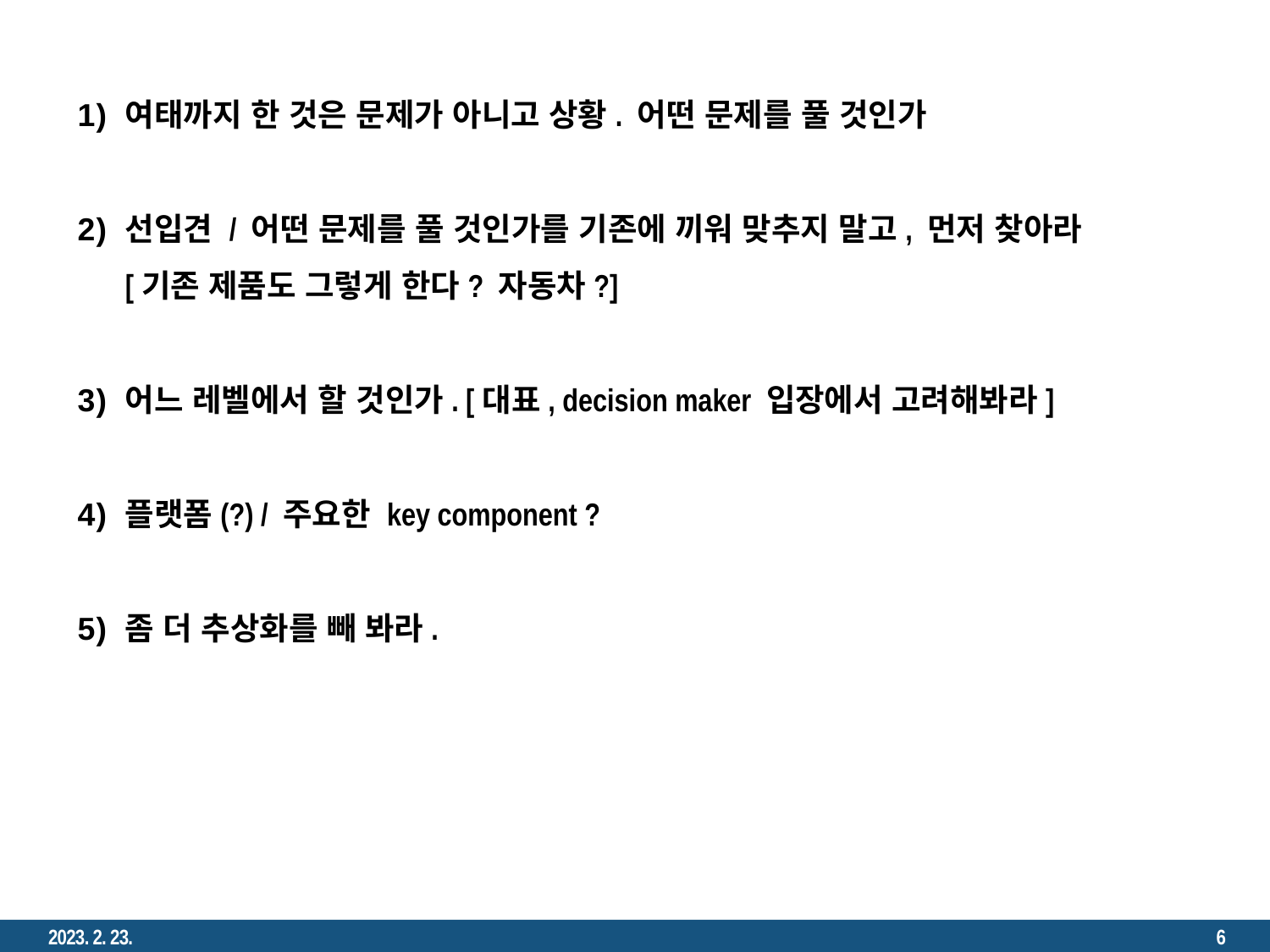

여태까지 한 것은 문제가 아니고 상황. 어떤 문제를 풀 것인가

선입견 / 어떤 문제를 풀 것인가를 기존에 끼워 맞추지 말고, 먼저 찾아라
[기존 제품도 그렇게 한다? 자동차?]
어느 레벨에서 할 것인가. [대표, decision maker 입장에서 고려해봐라]

플랫폼(?) / 주요한 key component ?

좀 더 추상화를 빼 봐라.
2023. 2. 23.
6